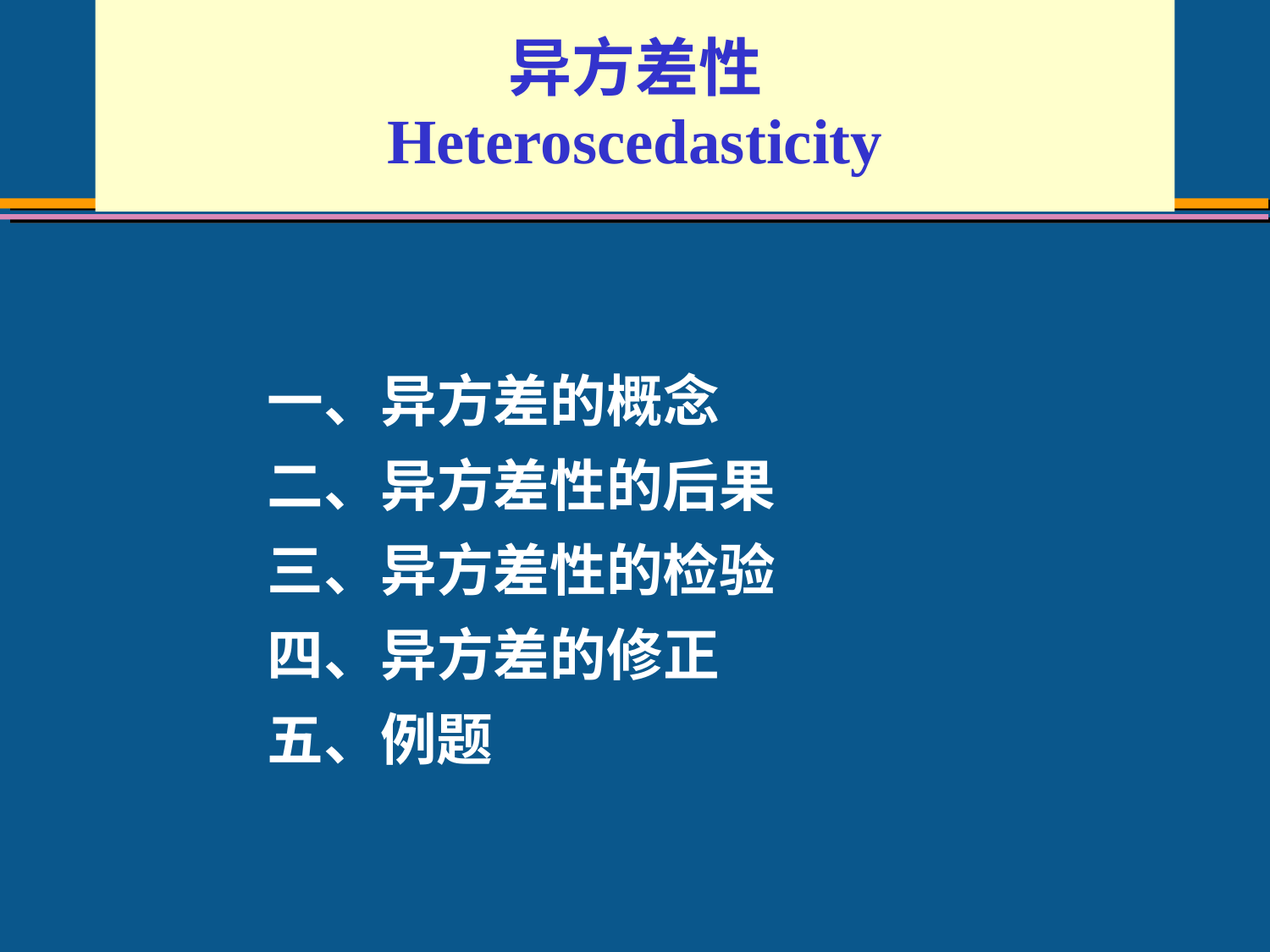

# 异方差性 Heteroscedasticity
一、异方差的概念
二、异方差性的后果
三、异方差性的检验
四、异方差的修正
五、例题